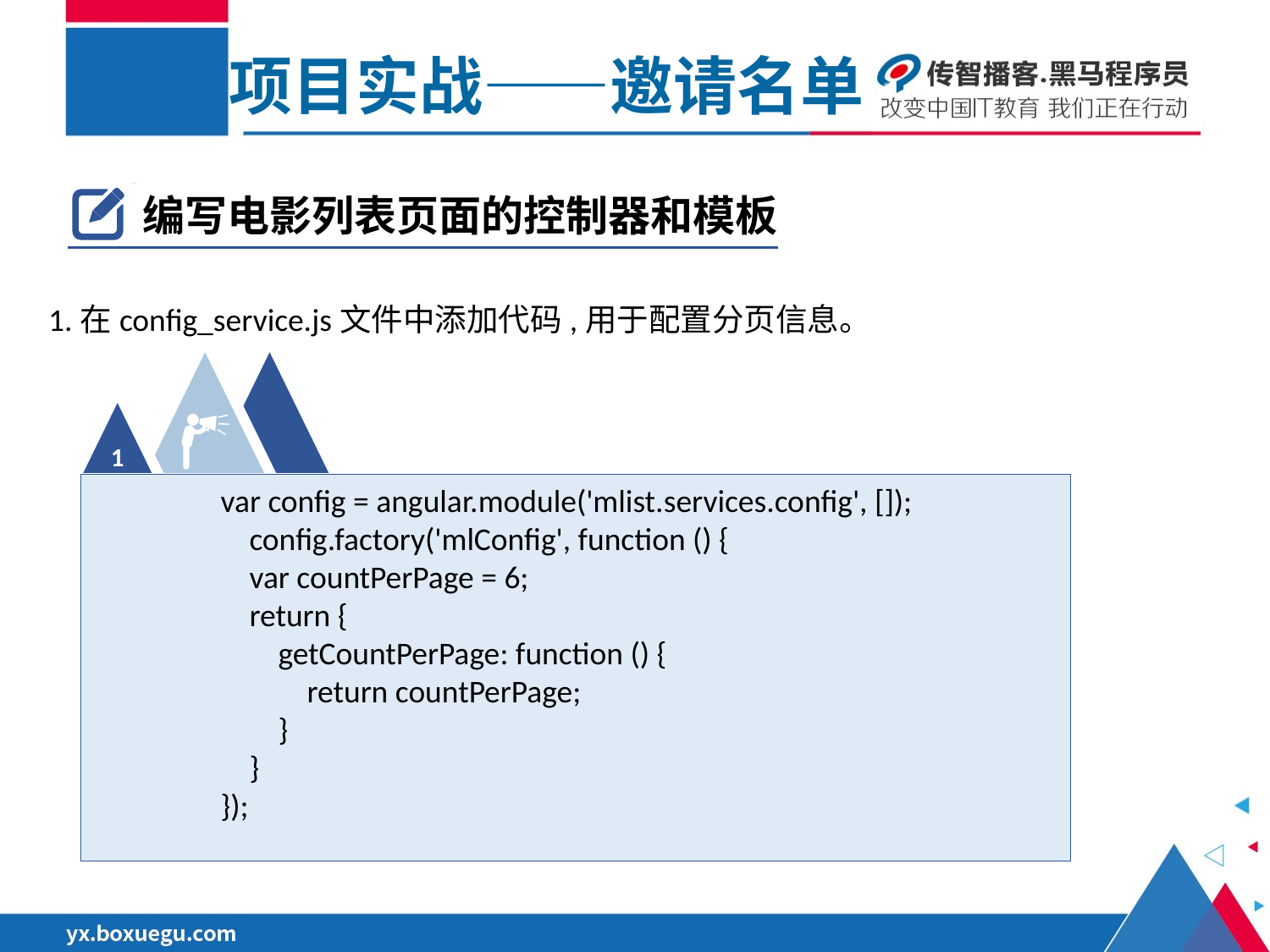

项目实战——邀请名单
编写电影列表页面的控制器和模板

 1.在config_service.js文件中添加代码,用于配置分页信息。

1

	var config = angular.module('mlist.services.config', []);
 	    config.factory('mlConfig', function () {
 	    var countPerPage = 6;
 	    return {
 	        getCountPerPage: function () {
 	            return countPerPage;
 	        }
 	    }
 	});